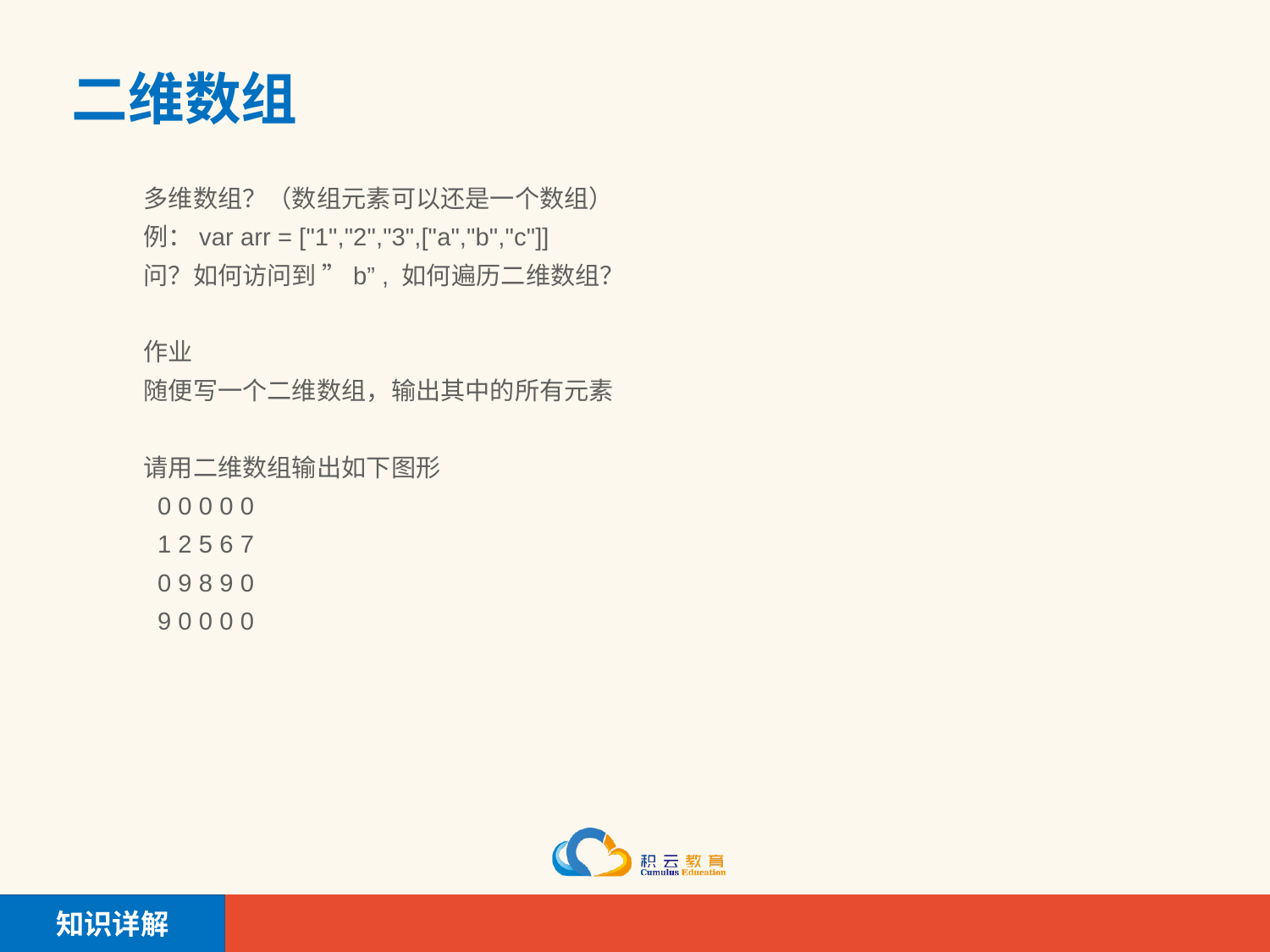

# 二维数组
多维数组？（数组元素可以还是一个数组）
例：var arr = ["1","2","3",["a","b","c"]]
问？如何访问到 ”b” , 如何遍历二维数组？

作业
随便写一个二维数组，输出其中的所有元素

请用二维数组输出如下图形
  0 0 0 0 0
  1 2 5 6 7
  0 9 8 9 0
  9 0 0 0 0